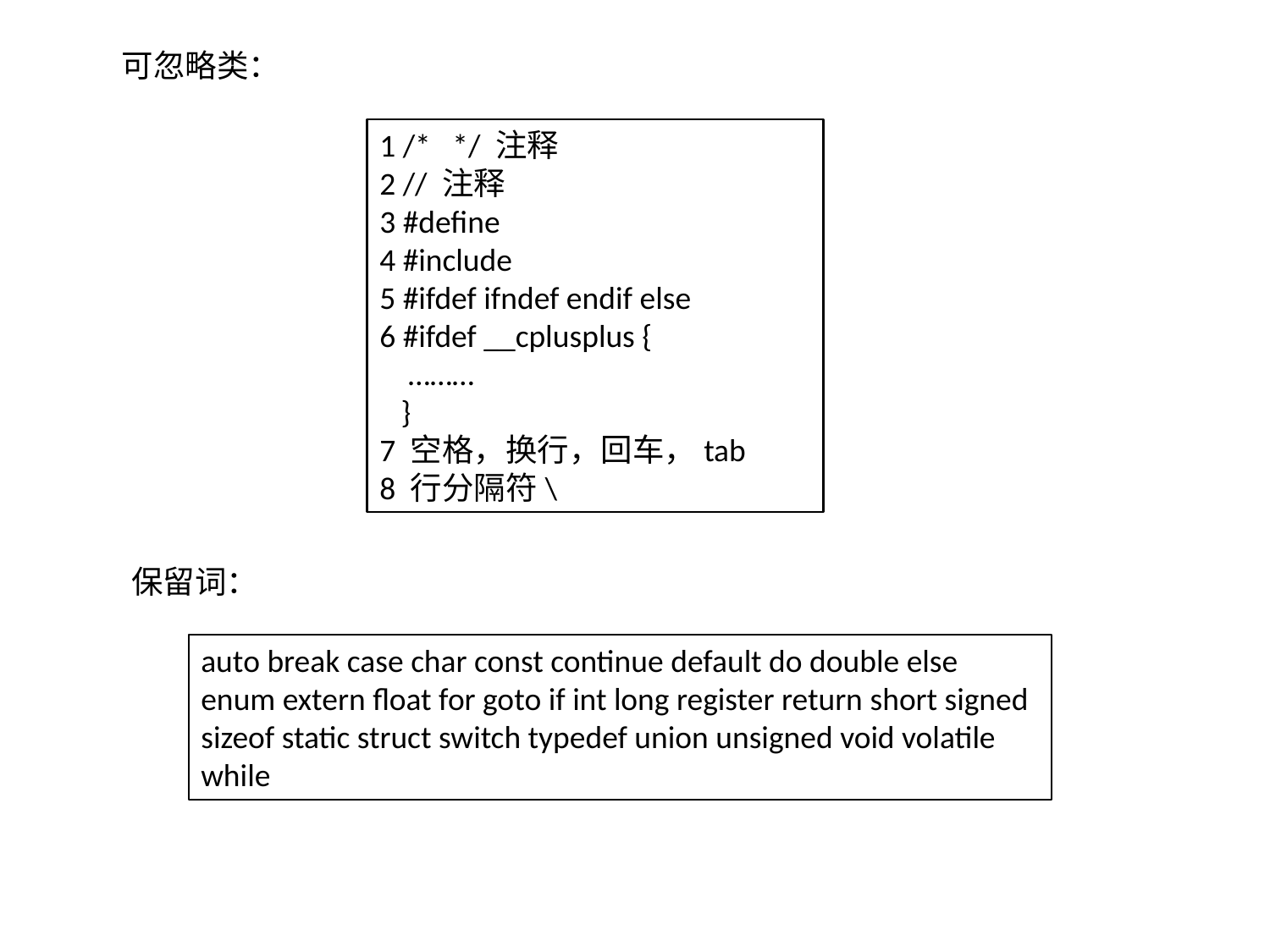

可忽略类：
1 /*   */ 注释
2 // 注释
3 #define
4 #include
5 #ifdef ifndef endif else
6 #ifdef __cplusplus {
    ………
   }
7 空格，换行，回车，tab
8 行分隔符\
保留词：
auto break case char const continue default do double else enum extern float for goto if int long register return short signed sizeof static struct switch typedef union unsigned void volatile while